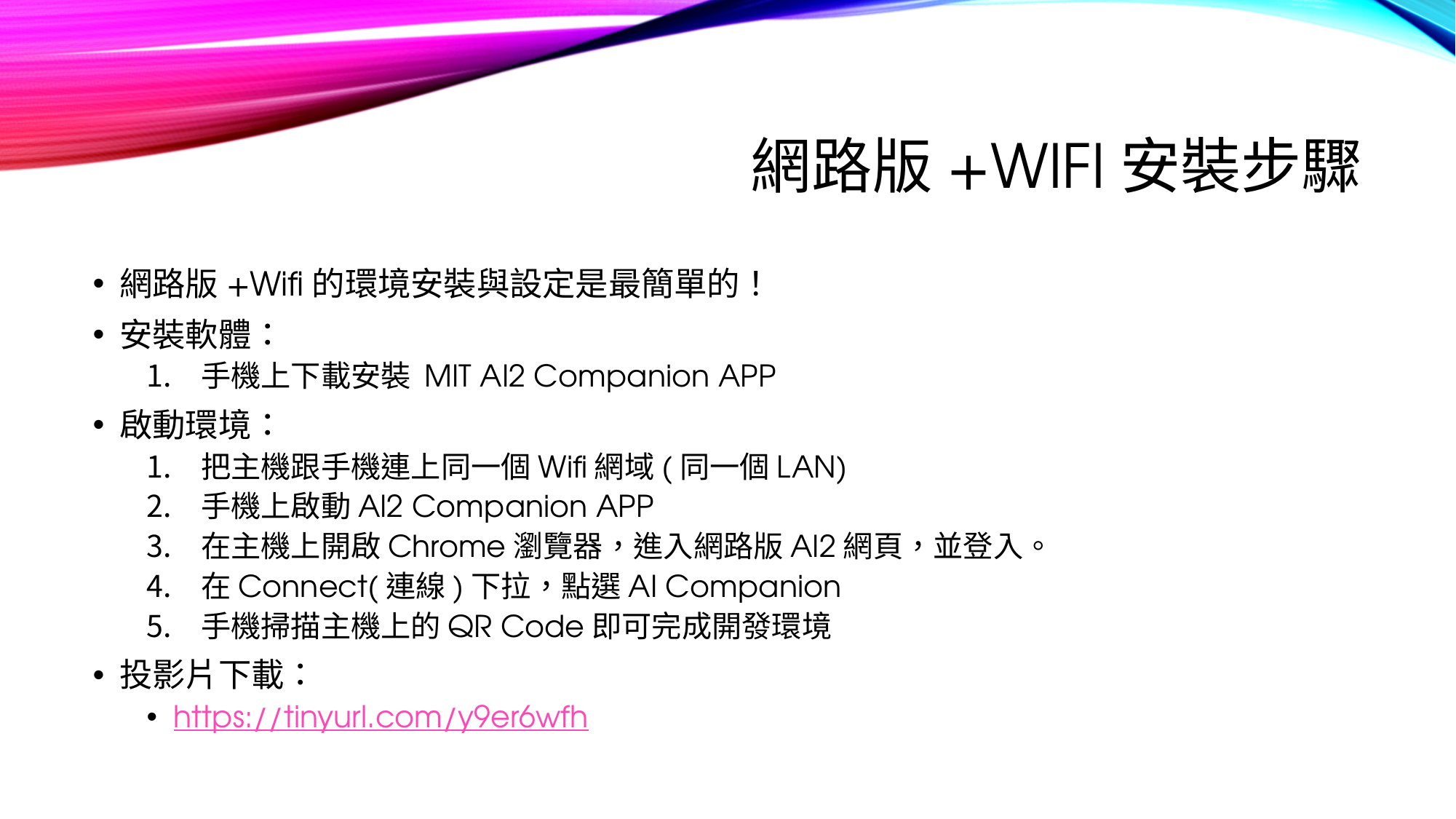

# 網路版+Wifi安裝步驟
網路版+Wifi的環境安裝與設定是最簡單的！
安裝軟體：
手機上下載安裝 MIT AI2 Companion APP
啟動環境：
把主機跟手機連上同一個Wifi網域(同一個LAN)
手機上啟動AI2 Companion APP
在主機上開啟Chrome瀏覽器，進入網路版AI2網頁，並登入。
在Connect(連線)下拉，點選AI Companion
手機掃描主機上的QR Code即可完成開發環境
投影片下載：
https://tinyurl.com/y9er6wfh